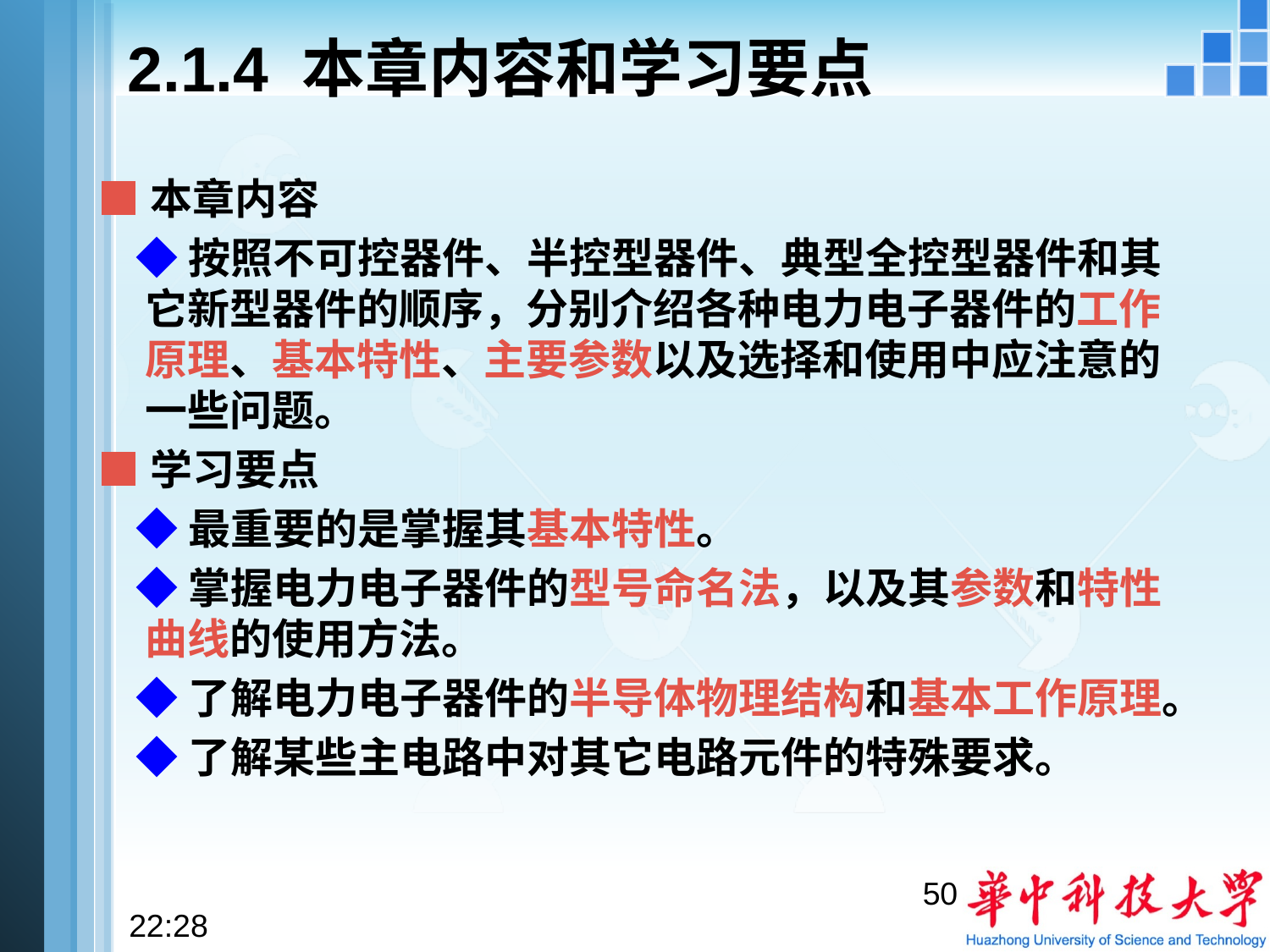

# 2.1.4 本章内容和学习要点
■本章内容
    ◆按照不可控器件、半控型器件、典型全控型器件和其它新型器件的顺序，分别介绍各种电力电子器件的工作原理、基本特性、主要参数以及选择和使用中应注意的一些问题。
■学习要点
    ◆最重要的是掌握其基本特性。
    ◆掌握电力电子器件的型号命名法，以及其参数和特性曲线的使用方法。
    ◆了解电力电子器件的半导体物理结构和基本工作原理。
    ◆了解某些主电路中对其它电路元件的特殊要求。
50
22:28